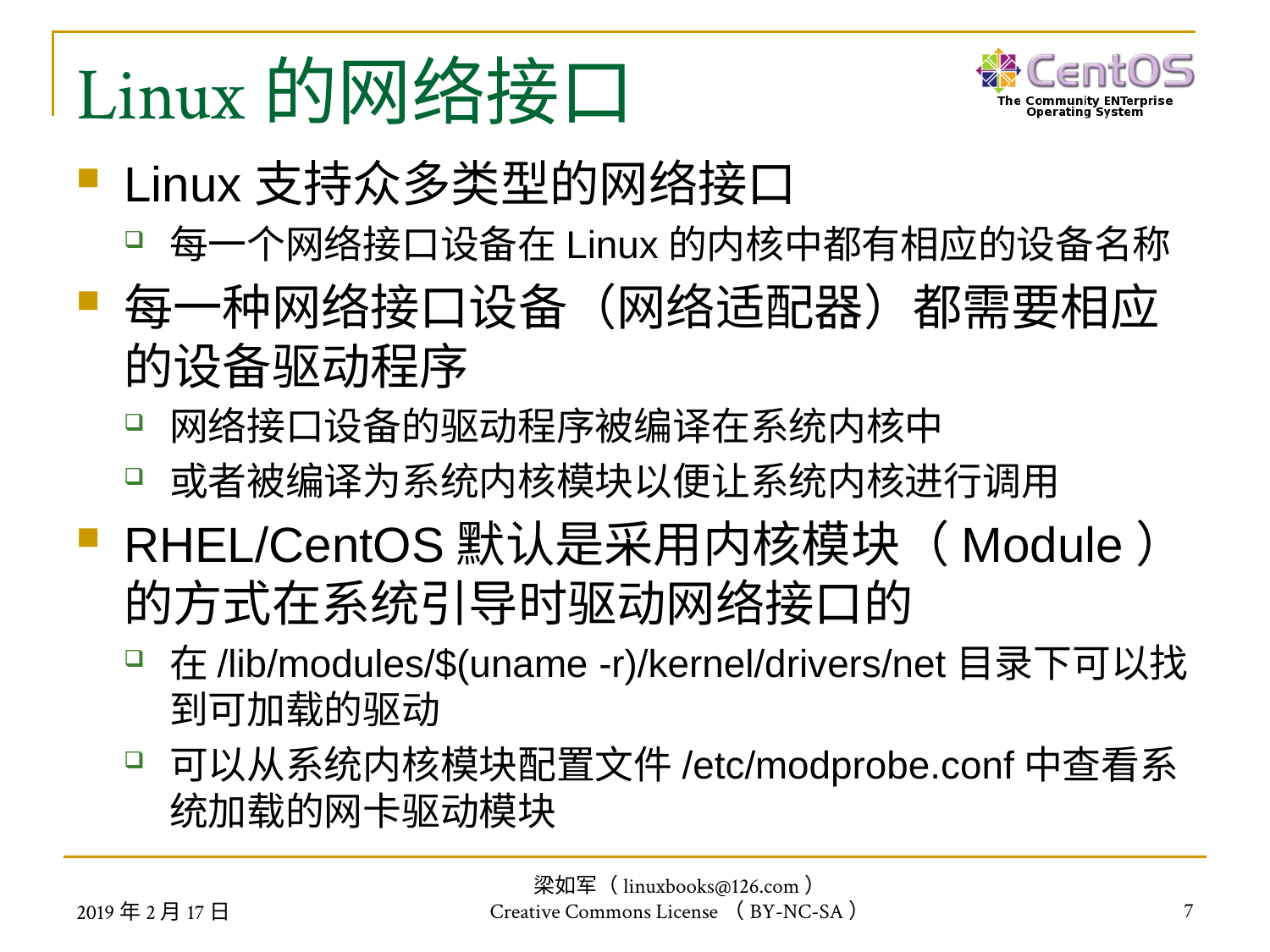

# Linux的网络接口
Linux支持众多类型的网络接口
每一个网络接口设备在Linux的内核中都有相应的设备名称
每一种网络接口设备（网络适配器）都需要相应的设备驱动程序
网络接口设备的驱动程序被编译在系统内核中
或者被编译为系统内核模块以便让系统内核进行调用
RHEL/CentOS默认是采用内核模块（Module）的方式在系统引导时驱动网络接口的
在/lib/modules/$(uname -r)/kernel/drivers/net目录下可以找到可加载的驱动
可以从系统内核模块配置文件/etc/modprobe.conf中查看系统加载的网卡驱动模块
梁如军（linuxbooks@126.com）
Creative Commons License（BY-NC-SA）
2019年2月17日
7